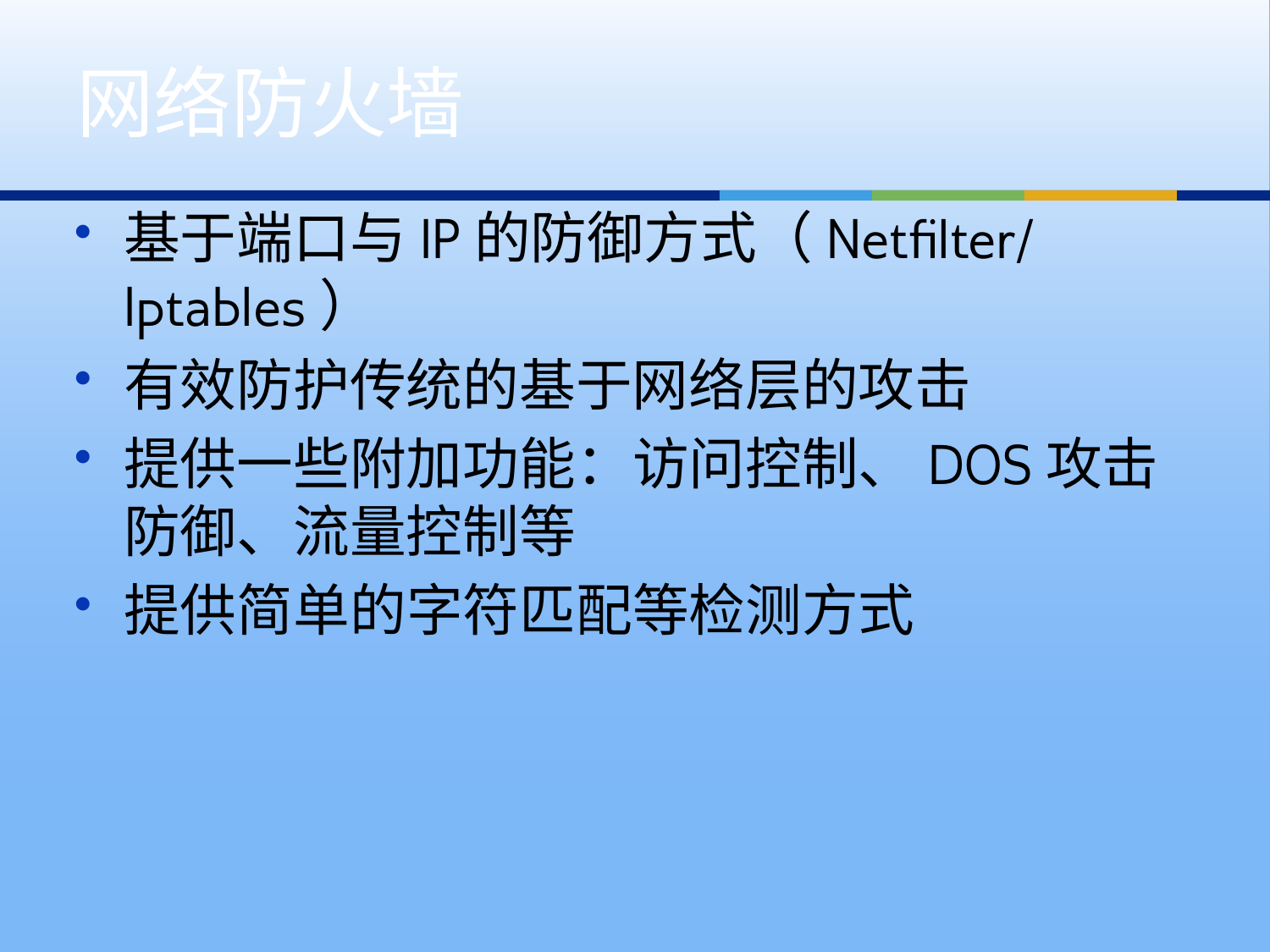

# 网络防火墙
基于端口与IP的防御方式（Netfilter/Iptables）
有效防护传统的基于网络层的攻击
提供一些附加功能：访问控制、DOS攻击防御、流量控制等
提供简单的字符匹配等检测方式